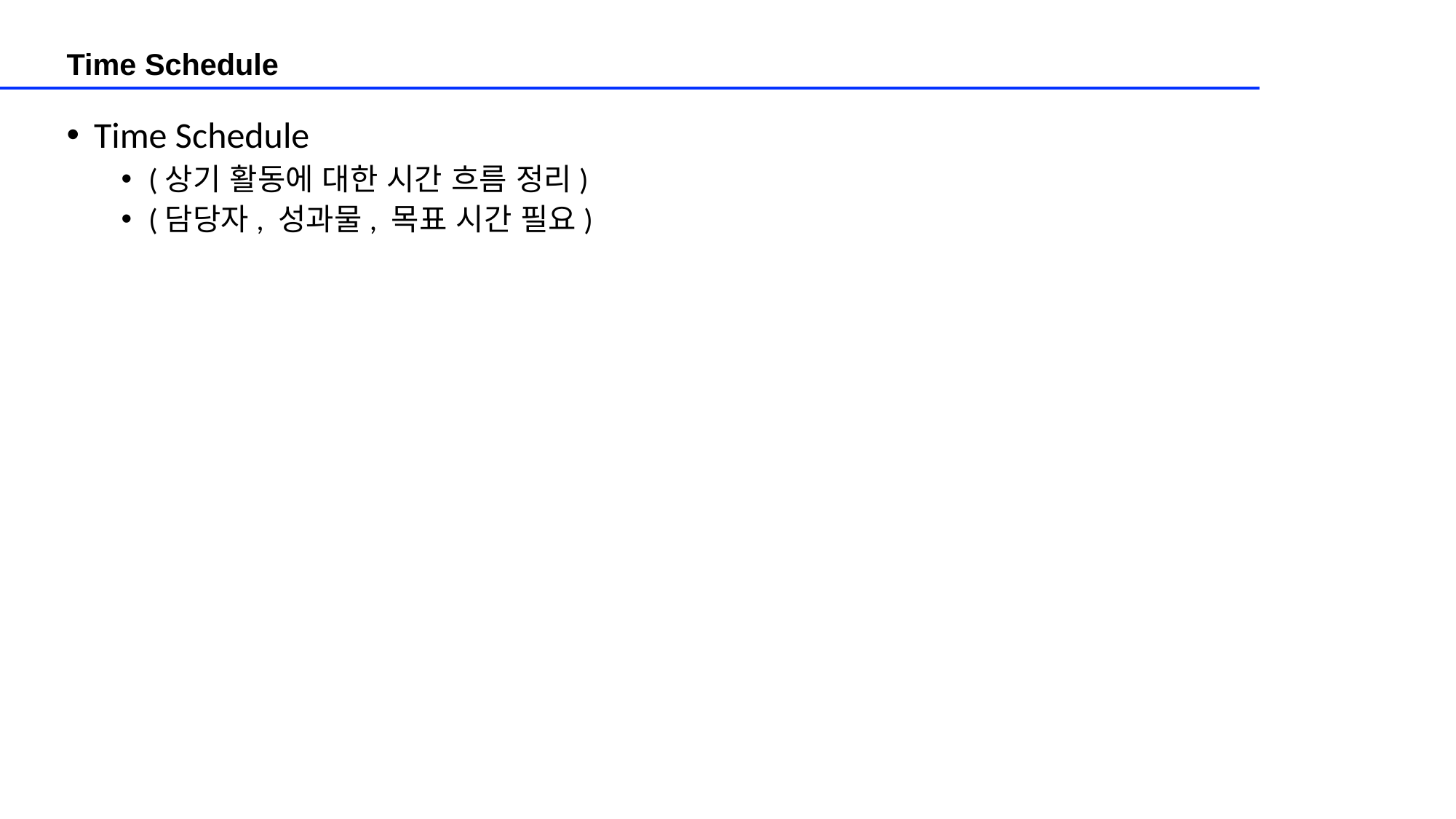

# Time Schedule
Time Schedule
(상기 활동에 대한 시간 흐름 정리)
(담당자, 성과물, 목표 시간 필요)